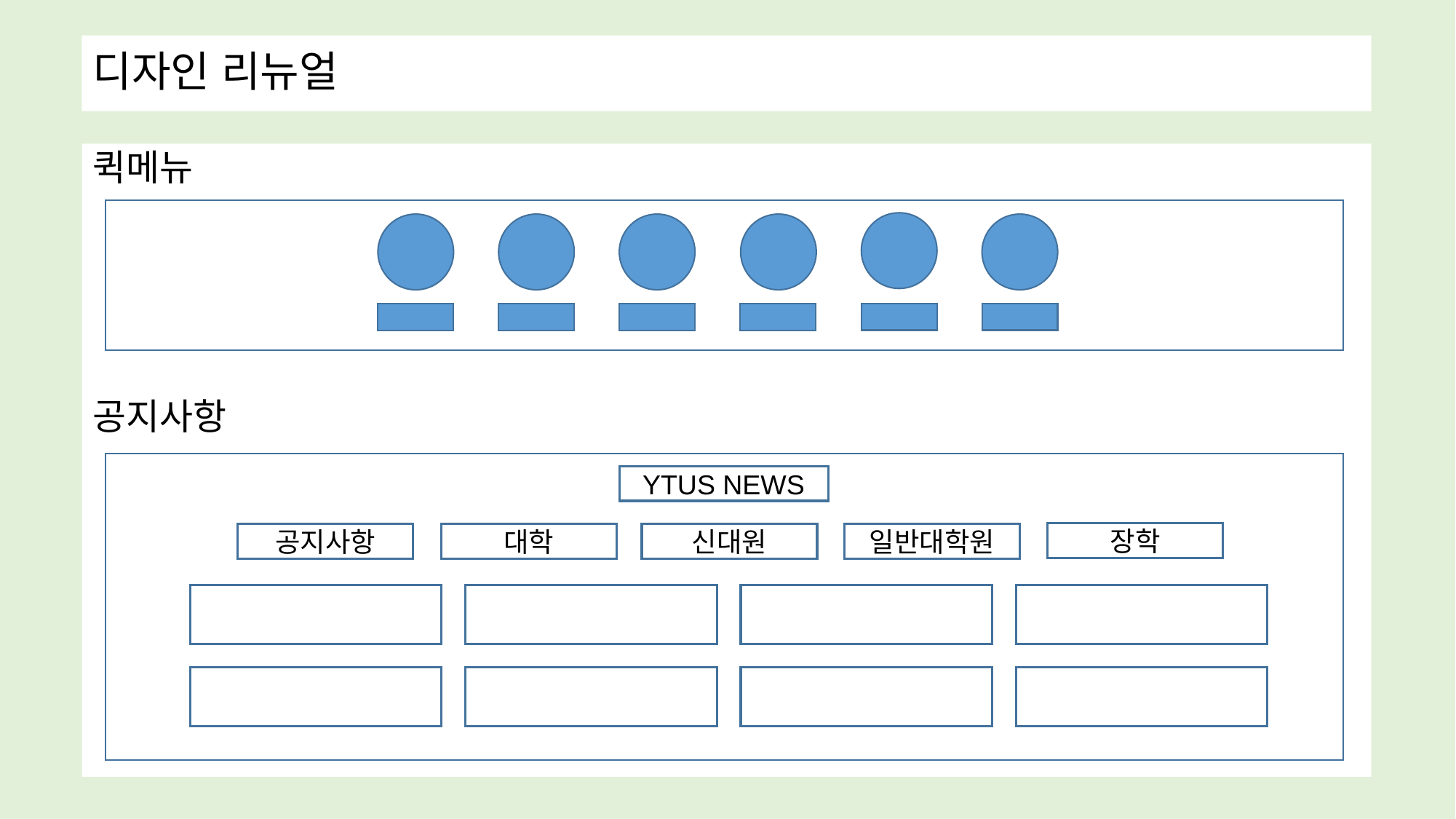

디자인 리뉴얼
퀵메뉴

공지사항

YTUS NEWS
장학
공지사항
대학
신대원
일반대학원